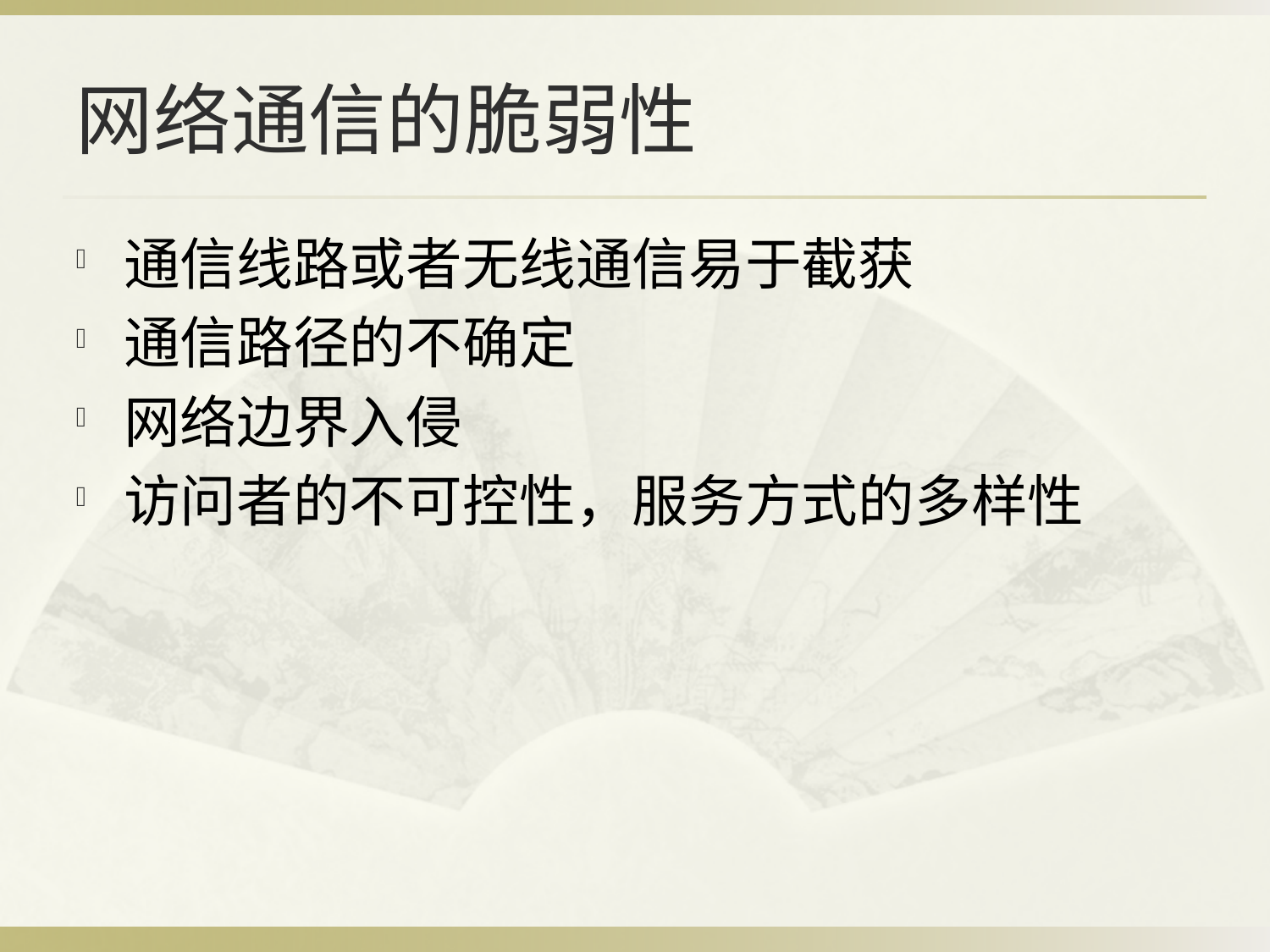

# 网络通信的脆弱性
通信线路或者无线通信易于截获
通信路径的不确定
网络边界入侵
访问者的不可控性，服务方式的多样性